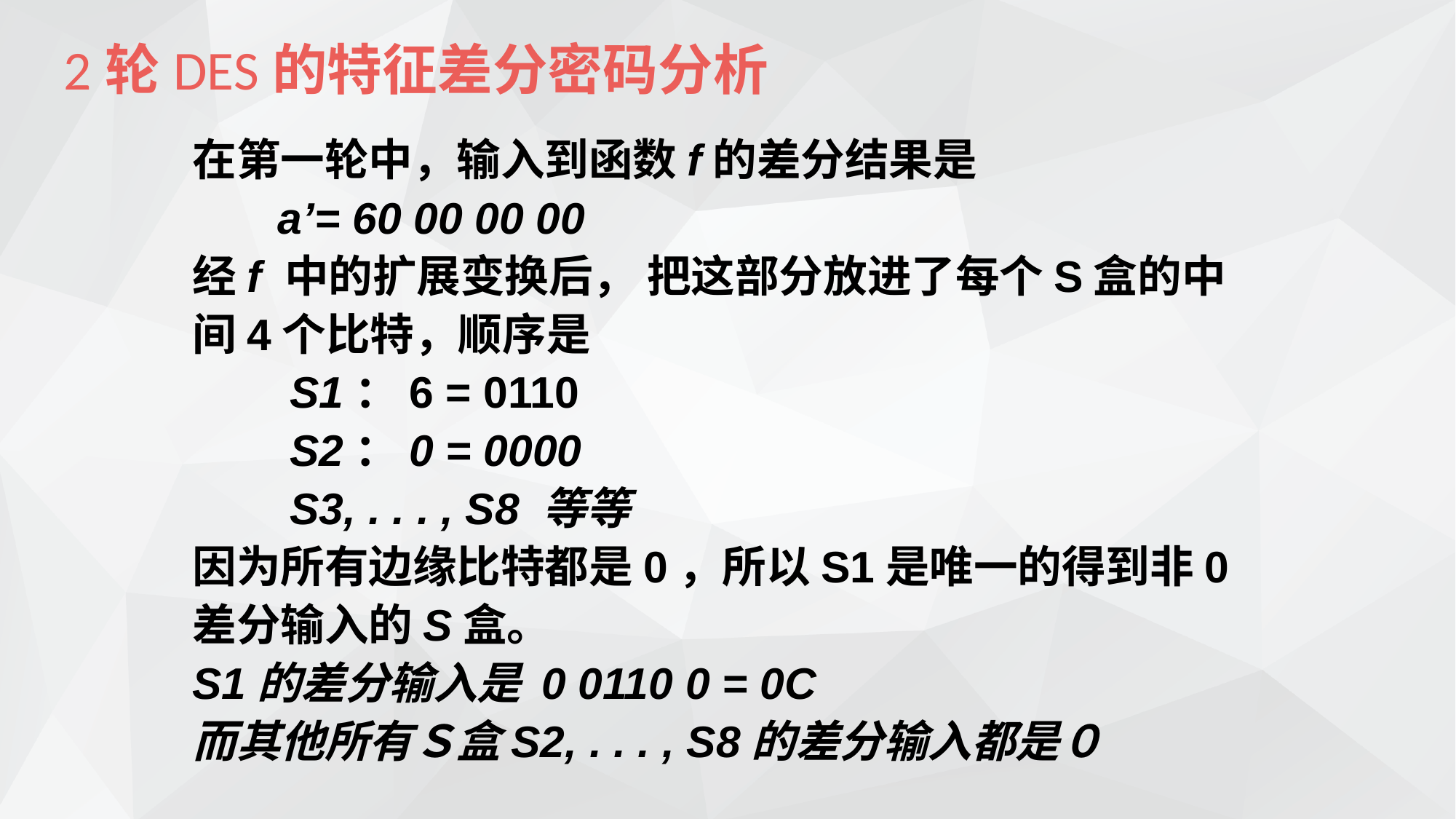

2轮DES的特征差分密码分析
在第一轮中，输入到函数f的差分结果是
       a’= 60 00 00 00
经f 中的扩展变换后， 把这部分放进了每个S盒的中间4个比特，顺序是
        S1：6 = 0110
        S2：0 = 0000
        S3, . . . , S8 等等
因为所有边缘比特都是0，所以S1是唯一的得到非0差分输入的S盒。
S1的差分输入是 0 0110 0 = 0C
而其他所有Ｓ盒S2, . . . , S8的差分输入都是０
20